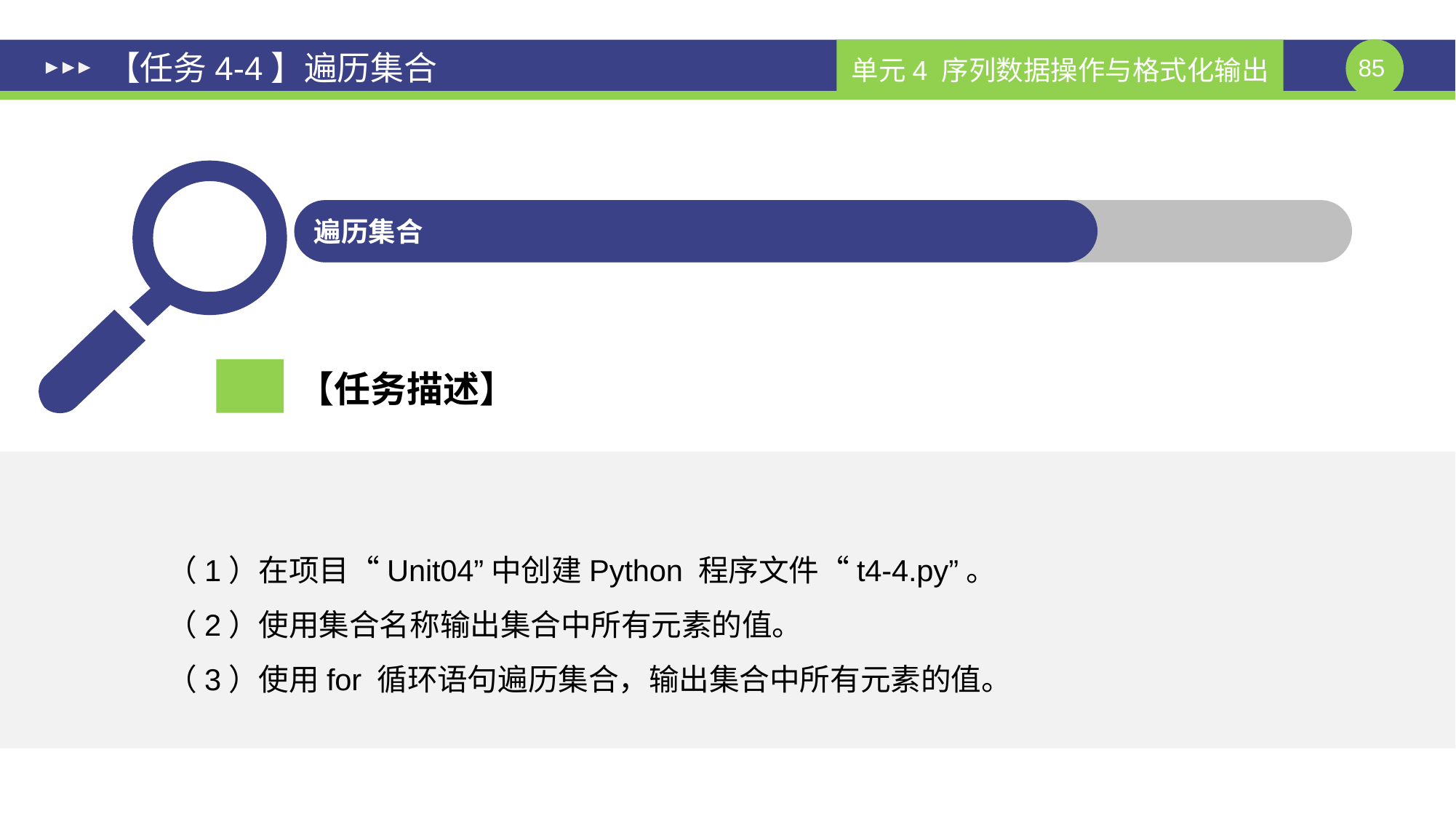

# 【任务4-4】遍历集合

遍历集合

【任务描述】

（1）在项目“Unit04”中创建Python 程序文件“t4-4.py”。
（2）使用集合名称输出集合中所有元素的值。
（3）使用for 循环语句遍历集合，输出集合中所有元素的值。